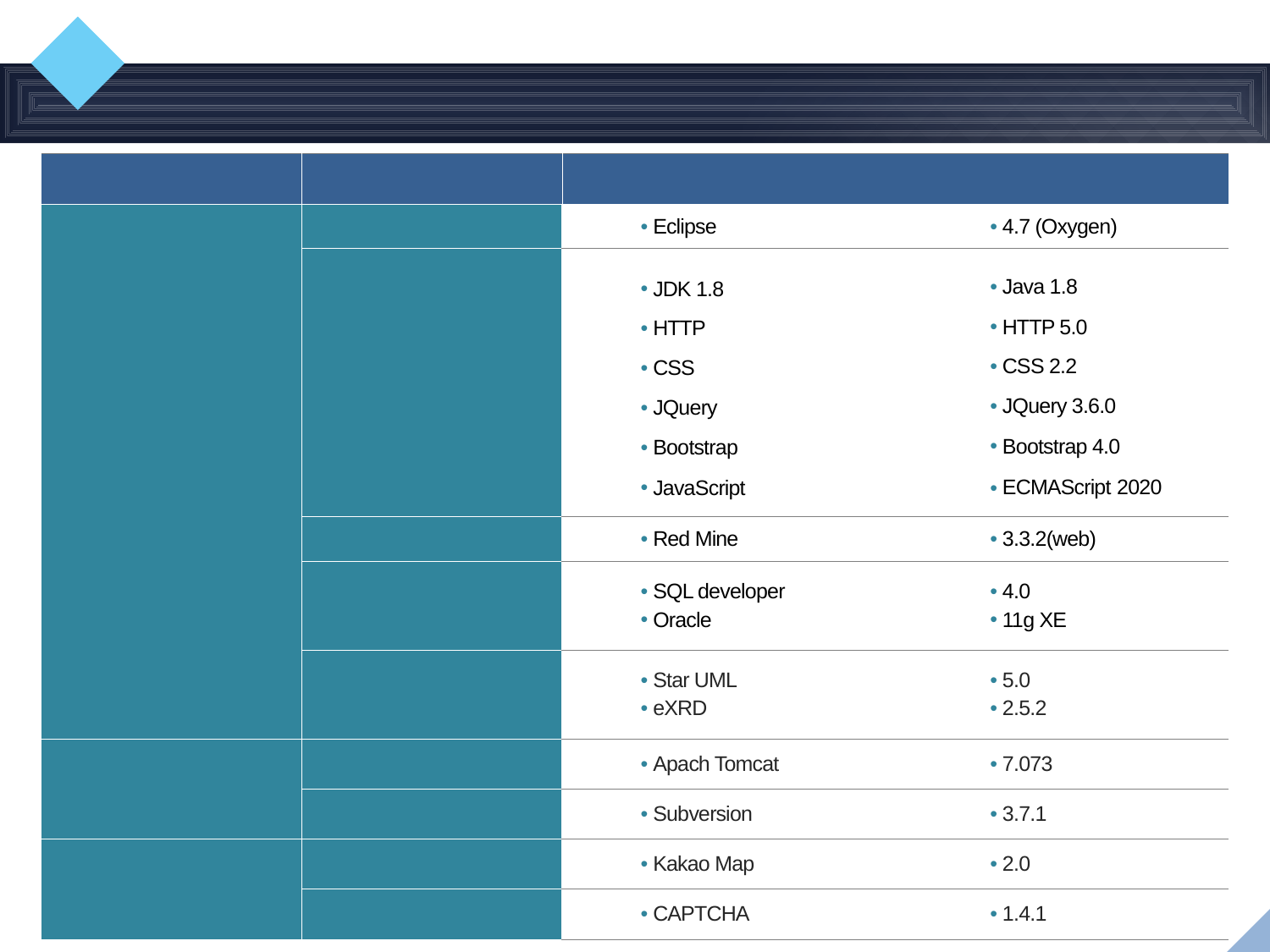

06
Spec
| 대 분 류 | 구 분 | 제 품 명 | 버 전 |
| --- | --- | --- | --- |
| T o o l | IDE | Eclipse | 4.7 (Oxygen) |
|  | Language | JDK 1.8 HTTP CSS JQuery Bootstrap JavaScript | Java 1.8 HTTP 5.0 CSS 2.2 JQuery 3.6.0 Bootstrap 4.0 ECMAScript 2020 |
|  | Gant Chart | Red Mine | 3.3.2(web) |
|  | Data Base | SQL developer Oracle | 4.0 11g XE |
|  | UML modeling | Star UML eXRD | 5.0 2.5.2 |
| S e v e r | WAS | Apach Tomcat | 7.073 |
|  | SVN | Subversion | 3.7.1 |
| A P I | GPS MAP | Kakao Map | 2.0 |
|  | Turing Test | CAPTCHA | 1.4.1 |